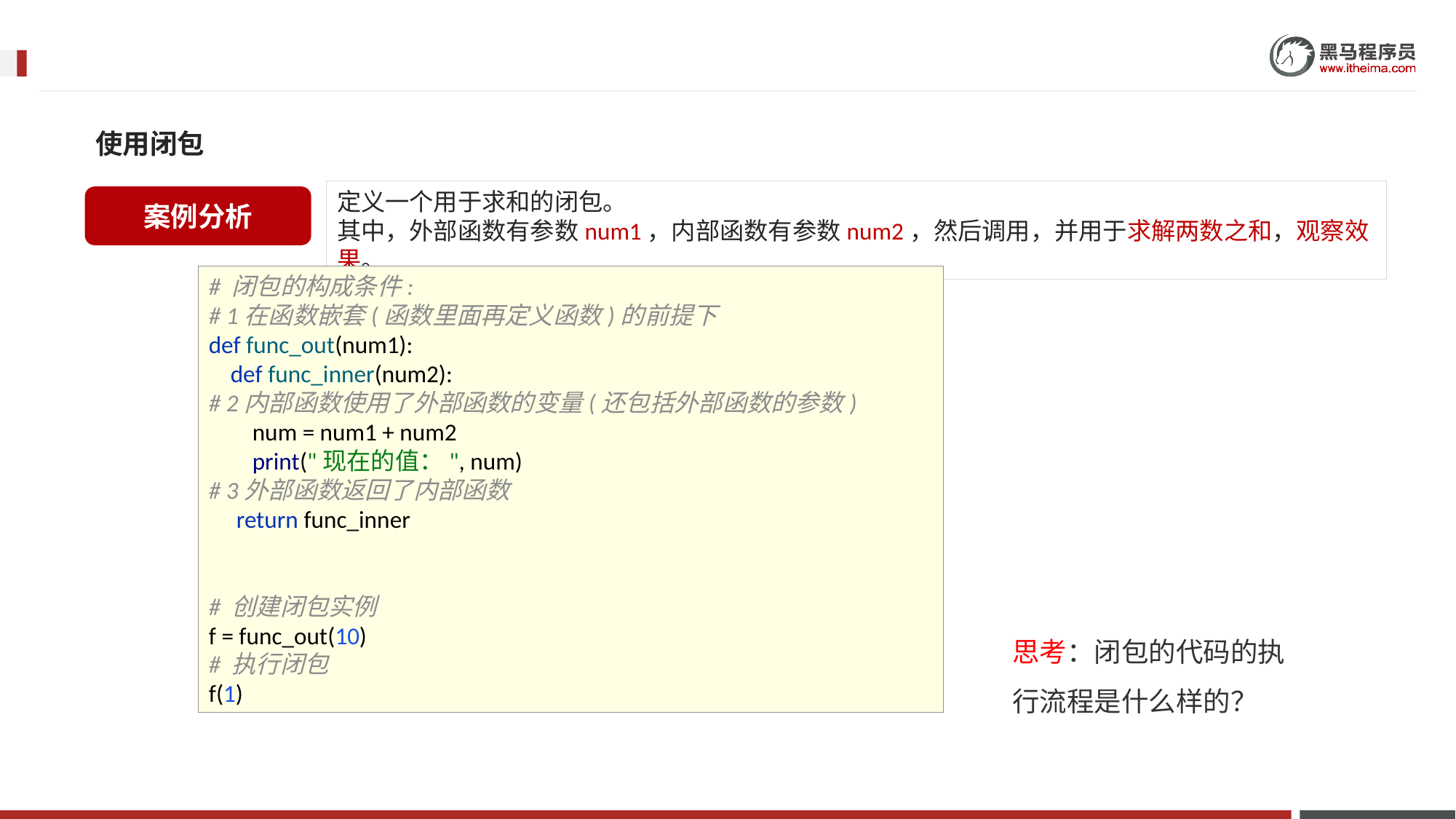

使用闭包
定义一个用于求和的闭包。
其中，外部函数有参数num1，内部函数有参数num2，然后调用，并用于求解两数之和，观察效果。
案例分析
# 闭包的构成条件: # 1在函数嵌套(函数里面再定义函数)的前提下 def func_out(num1): def func_inner(num2): # 2内部函数使用了外部函数的变量(还包括外部函数的参数) num = num1 + num2 print("现在的值：", num) # 3外部函数返回了内部函数 return func_inner # 创建闭包实例 f = func_out(10) # 执行闭包 f(1)
思考：闭包的代码的执行流程是什么样的？